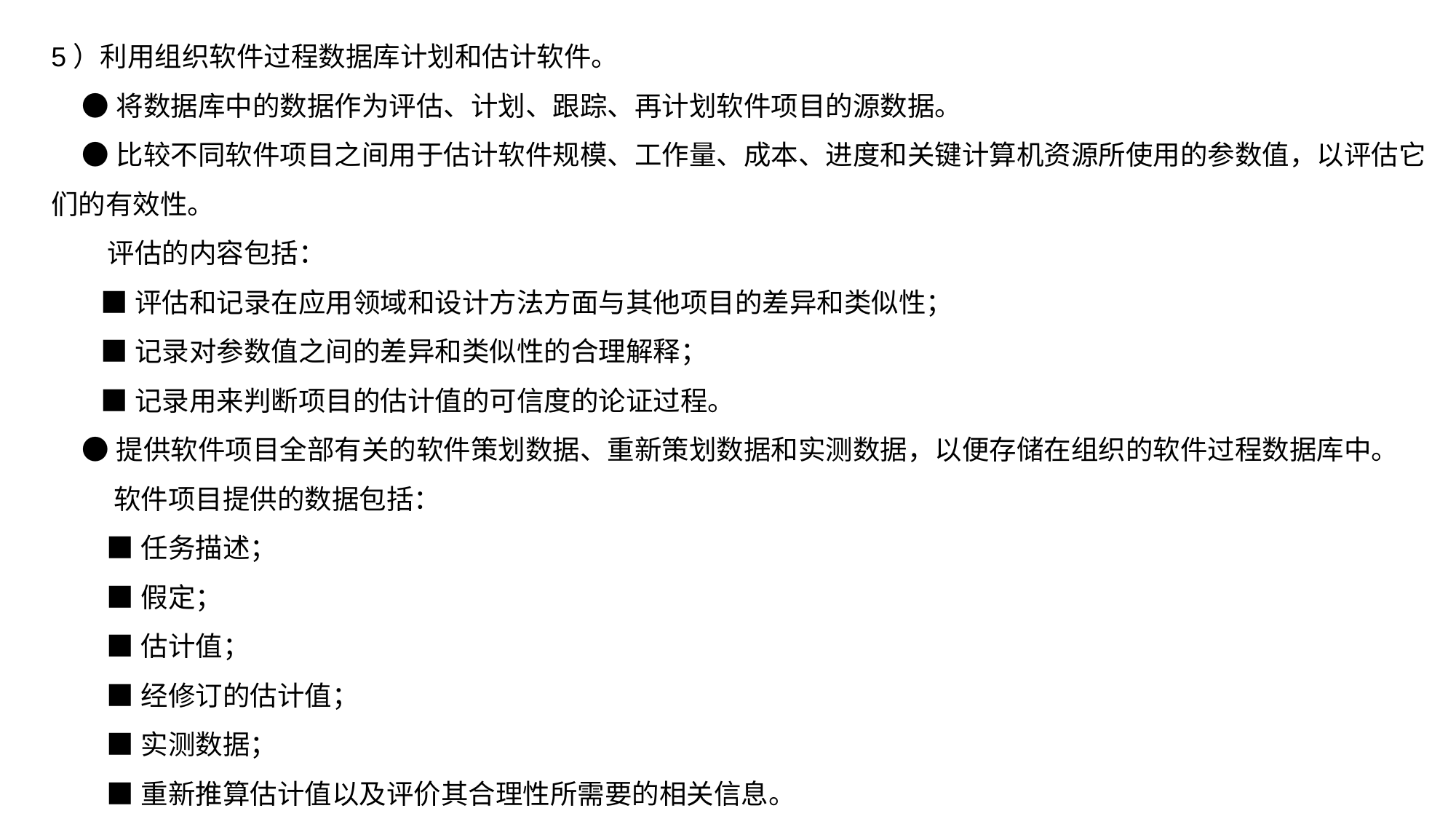

5）利用组织软件过程数据库计划和估计软件。
     ●将数据库中的数据作为评估、计划、跟踪、再计划软件项目的源数据。
     ●比较不同软件项目之间用于估计软件规模、工作量、成本、进度和关键计算机资源所使用的参数值，以评估它们的有效性。
        评估的内容包括：
        ■评估和记录在应用领域和设计方法方面与其他项目的差异和类似性；
        ■记录对参数值之间的差异和类似性的合理解释；
        ■记录用来判断项目的估计值的可信度的论证过程。
     ●提供软件项目全部有关的软件策划数据、重新策划数据和实测数据，以便存储在组织的软件过程数据库中。
         软件项目提供的数据包括：
         ■任务描述；
         ■假定；
         ■估计值；
         ■经修订的估计值；
         ■实测数据；
         ■重新推算估计值以及评价其合理性所需要的相关信息。